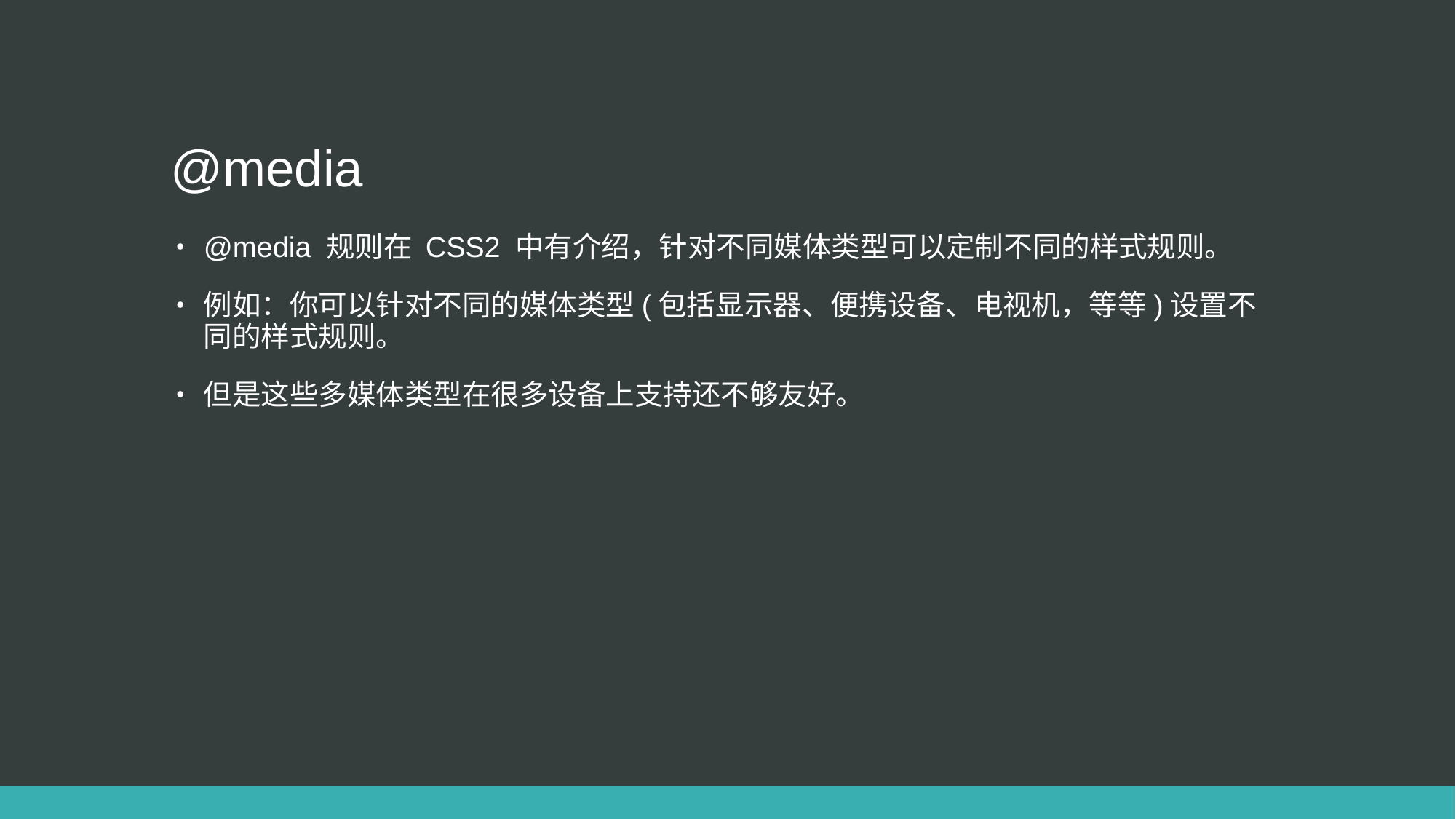

# @media
@media 规则在 CSS2 中有介绍，针对不同媒体类型可以定制不同的样式规则。
例如：你可以针对不同的媒体类型(包括显示器、便携设备、电视机，等等)设置不同的样式规则。
但是这些多媒体类型在很多设备上支持还不够友好。